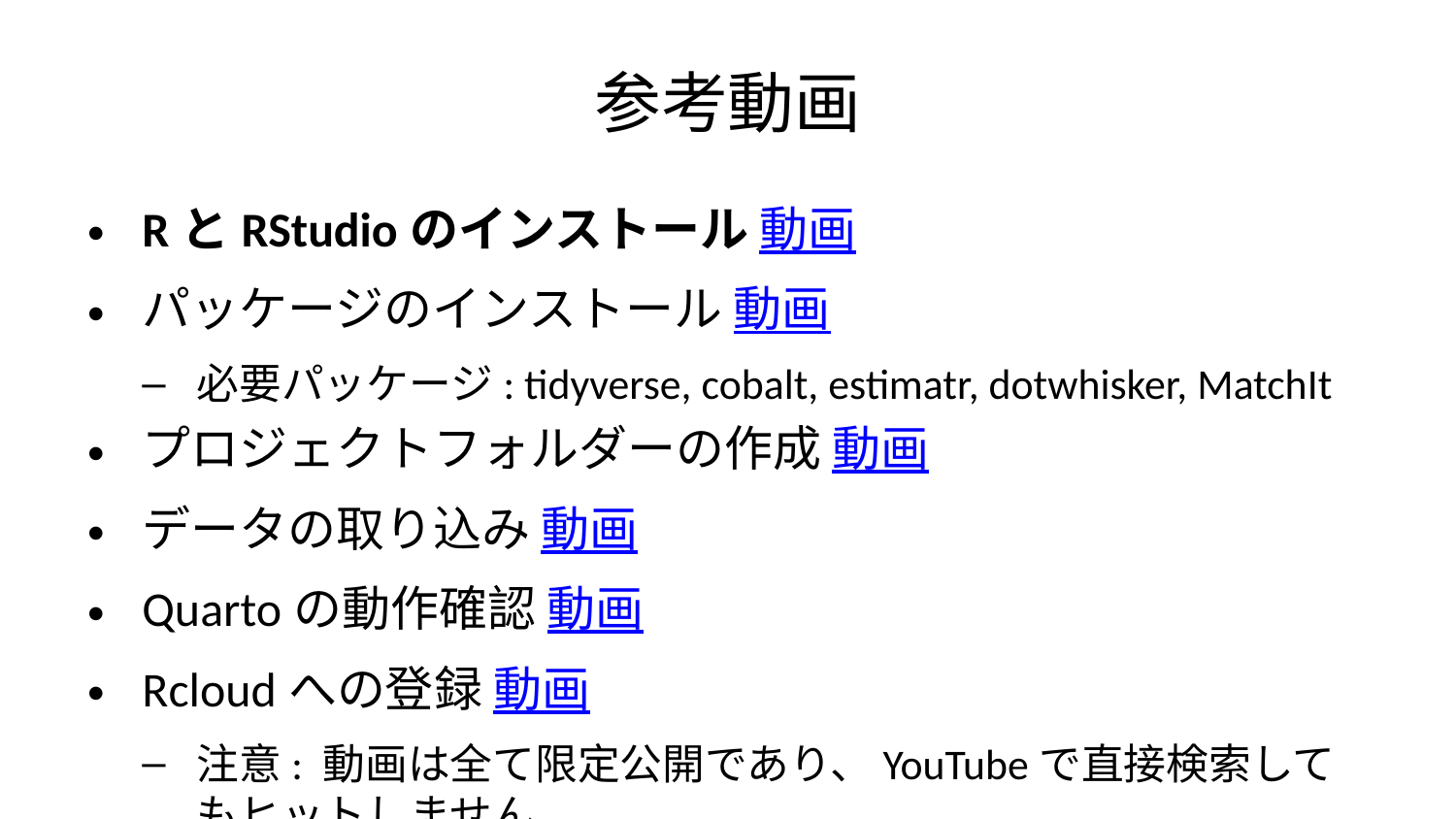

# 参考動画
RとRStudioのインストール 動画
パッケージのインストール 動画
必要パッケージ: tidyverse, cobalt, estimatr, dotwhisker, MatchIt
プロジェクトフォルダーの作成 動画
データの取り込み 動画
Quartoの動作確認 動画
Rcloudへの登録 動画
注意: 動画は全て限定公開であり、YouTubeで直接検索してもヒットしません